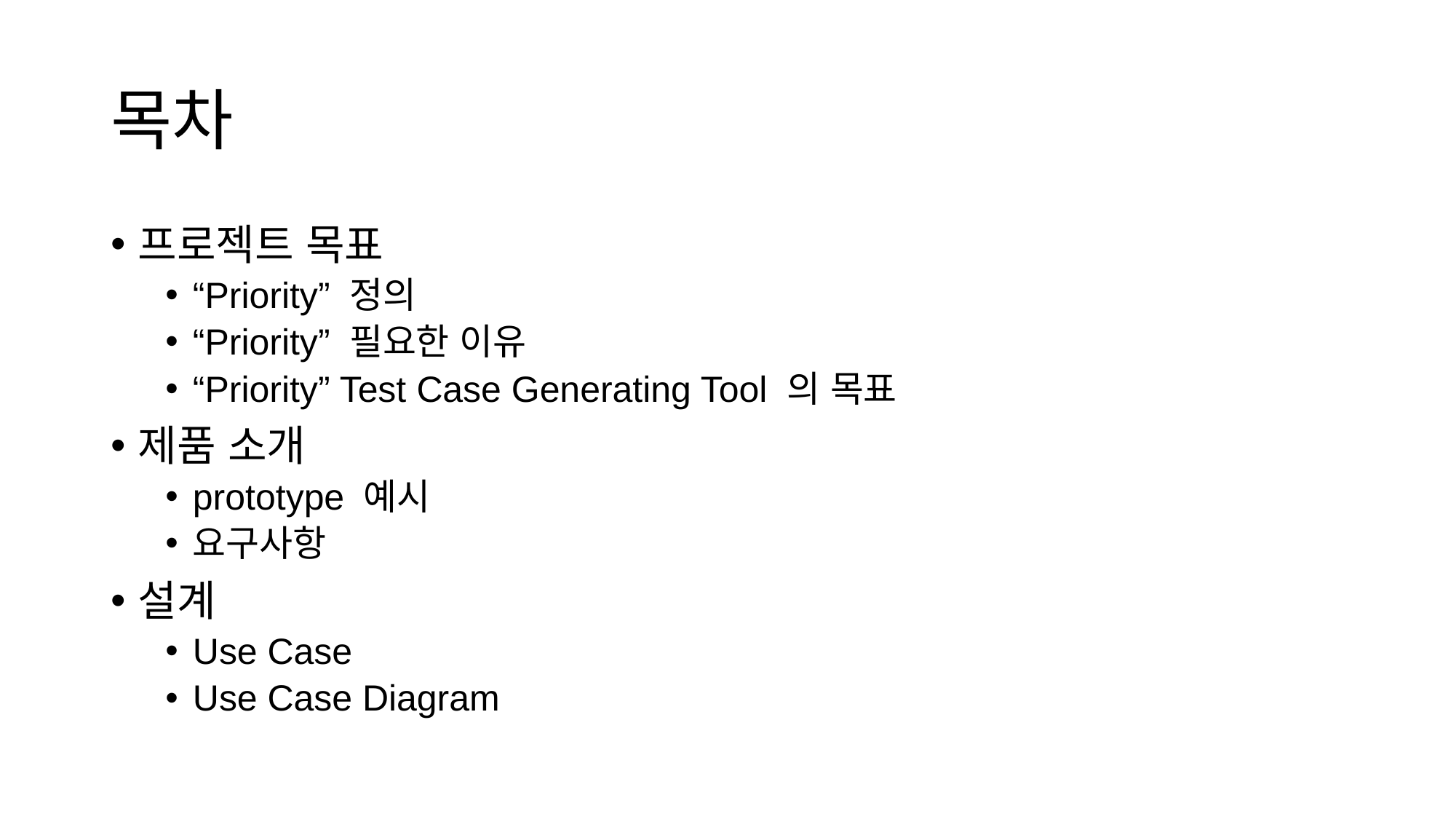

# 목차
프로젝트 목표
“Priority” 정의
“Priority” 필요한 이유
“Priority” Test Case Generating Tool 의 목표
제품 소개
prototype 예시
요구사항
설계
Use Case
Use Case Diagram